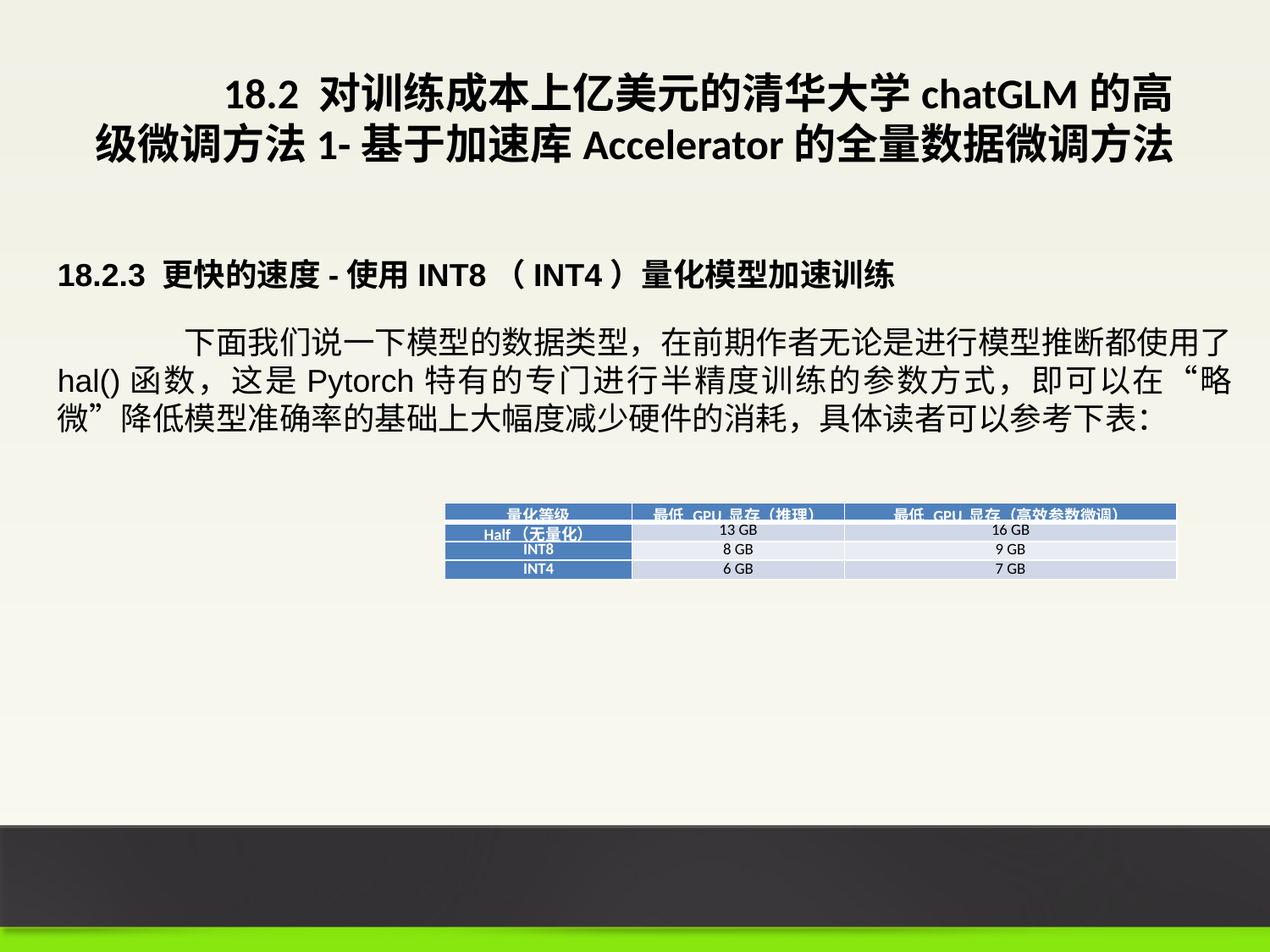

# 18.2 对训练成本上亿美元的清华大学chatGLM的高级微调方法1-基于加速库Accelerator的全量数据微调方法
18.2.3 更快的速度-使用INT8（INT4）量化模型加速训练
     	下面我们说一下模型的数据类型，在前期作者无论是进行模型推断都使用了hal()函数，这是Pytorch特有的专门进行半精度训练的参数方式，即可以在“略微”降低模型准确率的基础上大幅度减少硬件的消耗，具体读者可以参考下表：

| 量化等级 | 最低 GPU 显存（推理） | 最低 GPU 显存（高效参数微调） |
| --- | --- | --- |
| Half（无量化） | 13 GB | 16 GB |
| INT8 | 8 GB | 9 GB |
| INT4 | 6 GB | 7 GB |